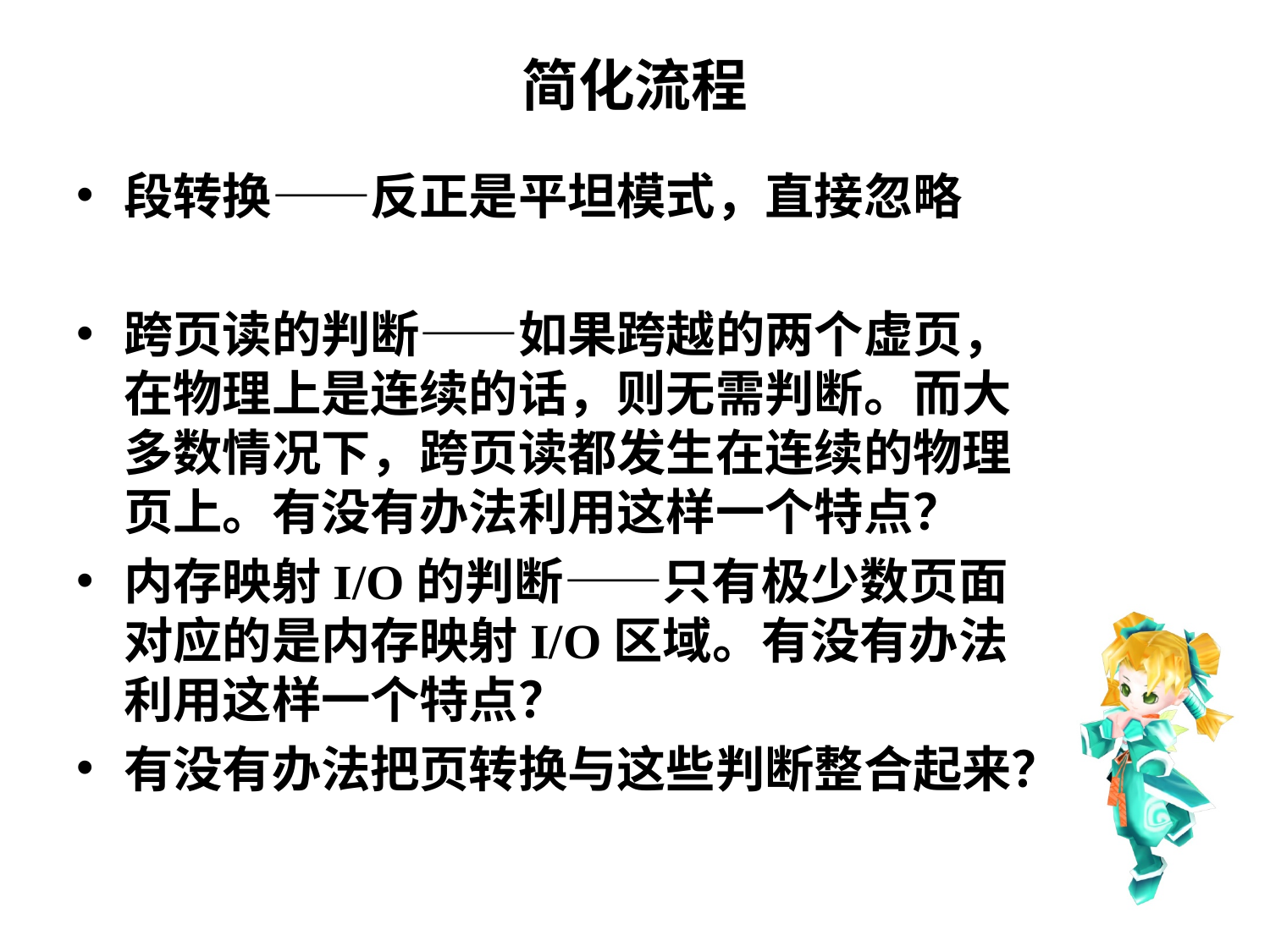

# 简化流程
段转换——反正是平坦模式，直接忽略

跨页读的判断——如果跨越的两个虚页，在物理上是连续的话，则无需判断。而大多数情况下，跨页读都发生在连续的物理页上。有没有办法利用这样一个特点？
内存映射I/O的判断——只有极少数页面对应的是内存映射I/O区域。有没有办法利用这样一个特点？
有没有办法把页转换与这些判断整合起来？